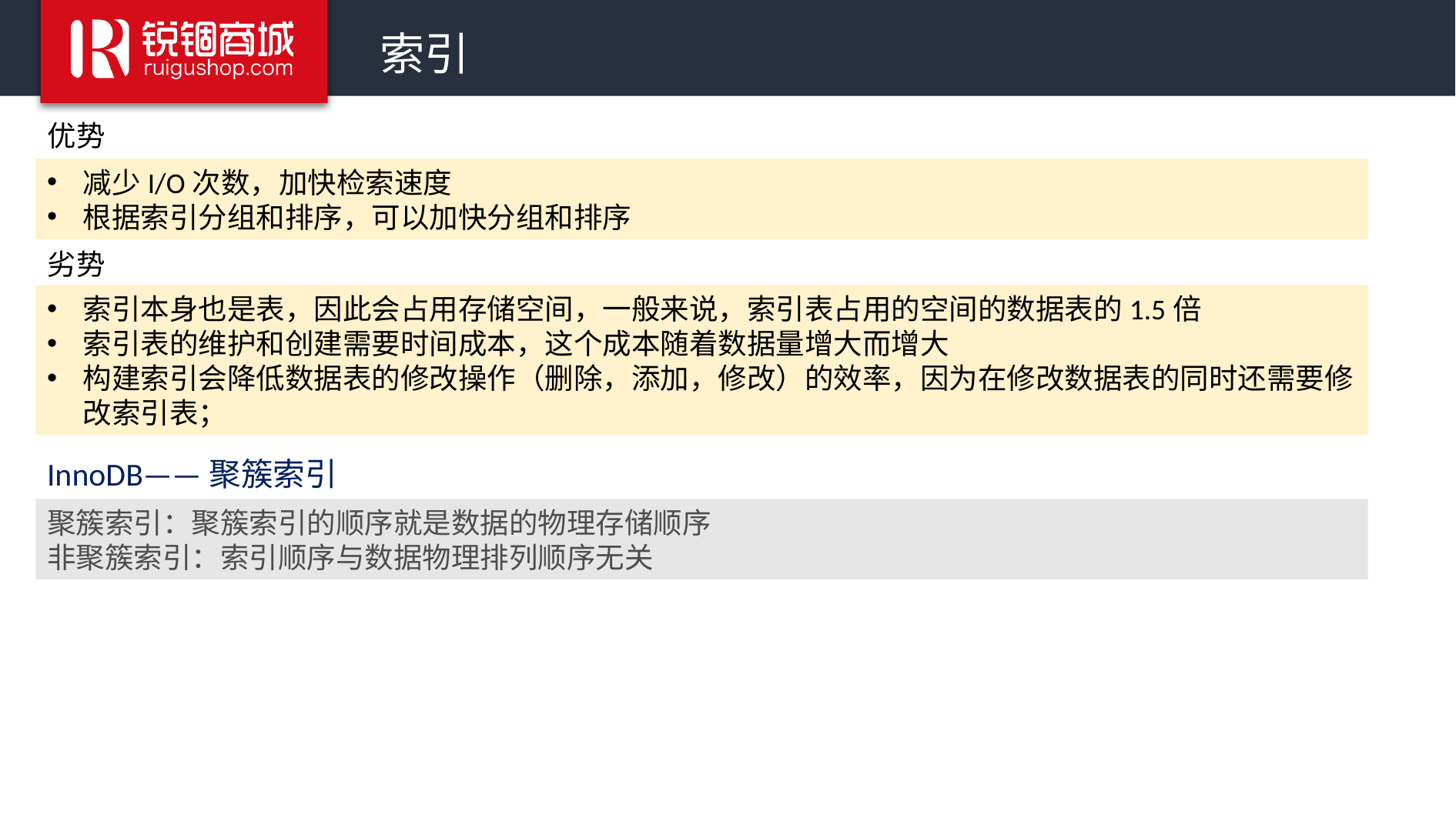

索引
优势
减少I/O次数，加快检索速度
根据索引分组和排序，可以加快分组和排序
劣势
索引本身也是表，因此会占用存储空间，一般来说，索引表占用的空间的数据表的1.5倍
索引表的维护和创建需要时间成本，这个成本随着数据量增大而增大
构建索引会降低数据表的修改操作（删除，添加，修改）的效率，因为在修改数据表的同时还需要修改索引表；
InnoDB——聚簇索引
聚簇索引：聚簇索引的顺序就是数据的物理存储顺序
非聚簇索引：索引顺序与数据物理排列顺序无关